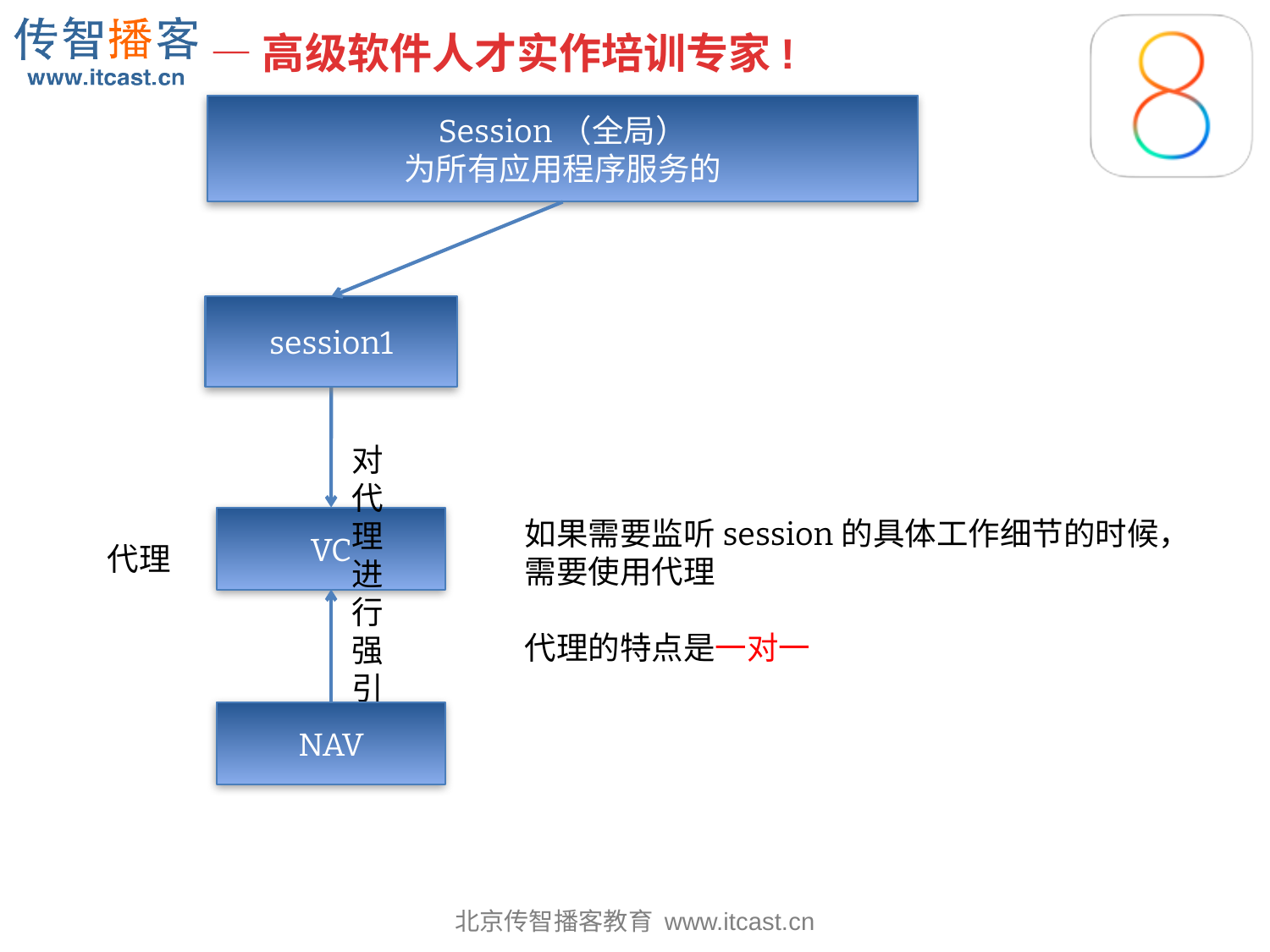

Session（全局）
为所有应用程序服务的
session1
对代理进行强引用
VC
如果需要监听session的具体工作细节的时候，需要使用代理

代理的特点是一对一
代理
NAV